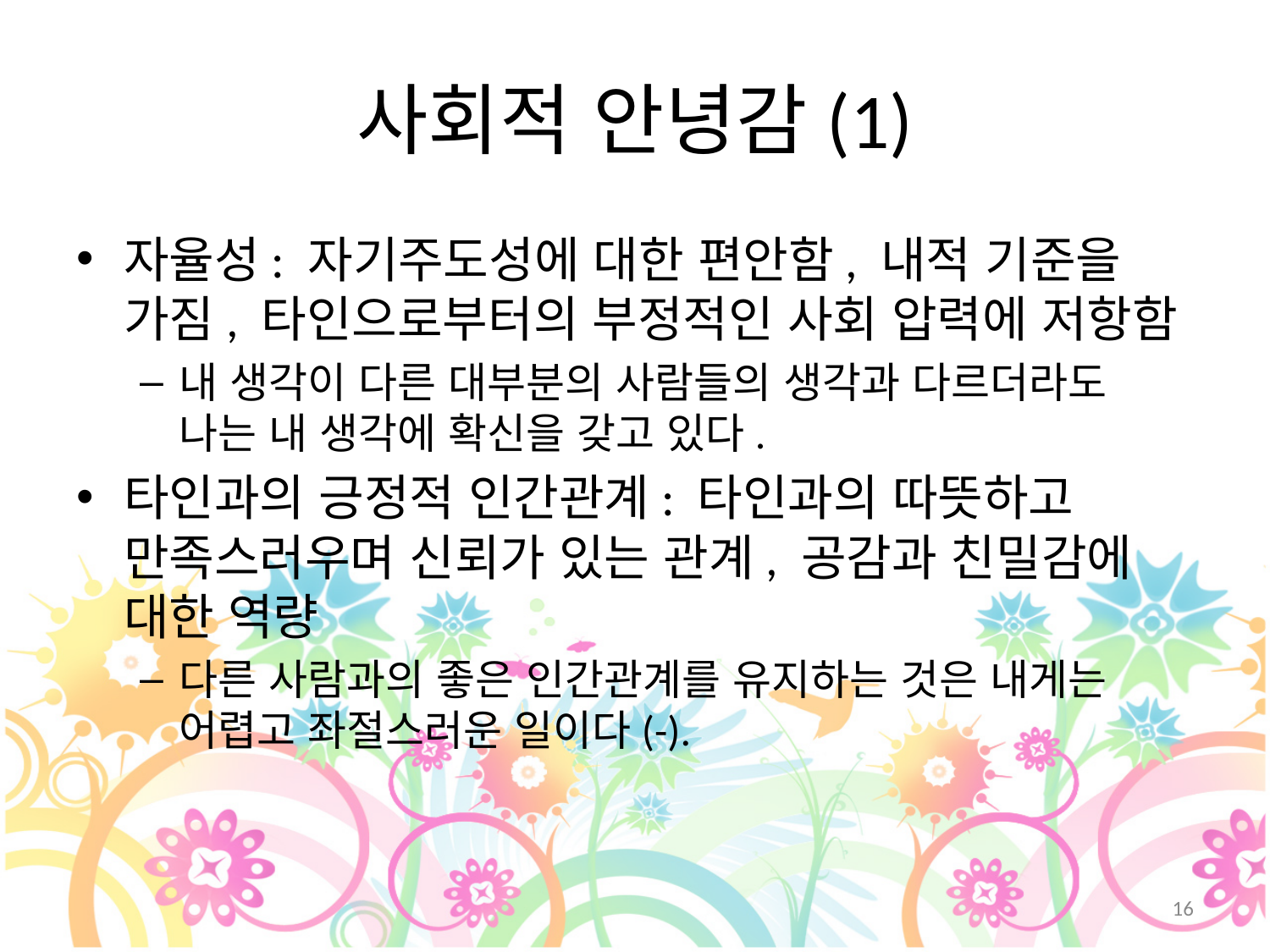

# 사회적 안녕감(1)
자율성: 자기주도성에 대한 편안함, 내적 기준을 가짐, 타인으로부터의 부정적인 사회 압력에 저항함
내 생각이 다른 대부분의 사람들의 생각과 다르더라도 나는 내 생각에 확신을 갖고 있다.
타인과의 긍정적 인간관계: 타인과의 따뜻하고 만족스러우며 신뢰가 있는 관계, 공감과 친밀감에 대한 역량
다른 사람과의 좋은 인간관계를 유지하는 것은 내게는 어렵고 좌절스러운 일이다(-).

16